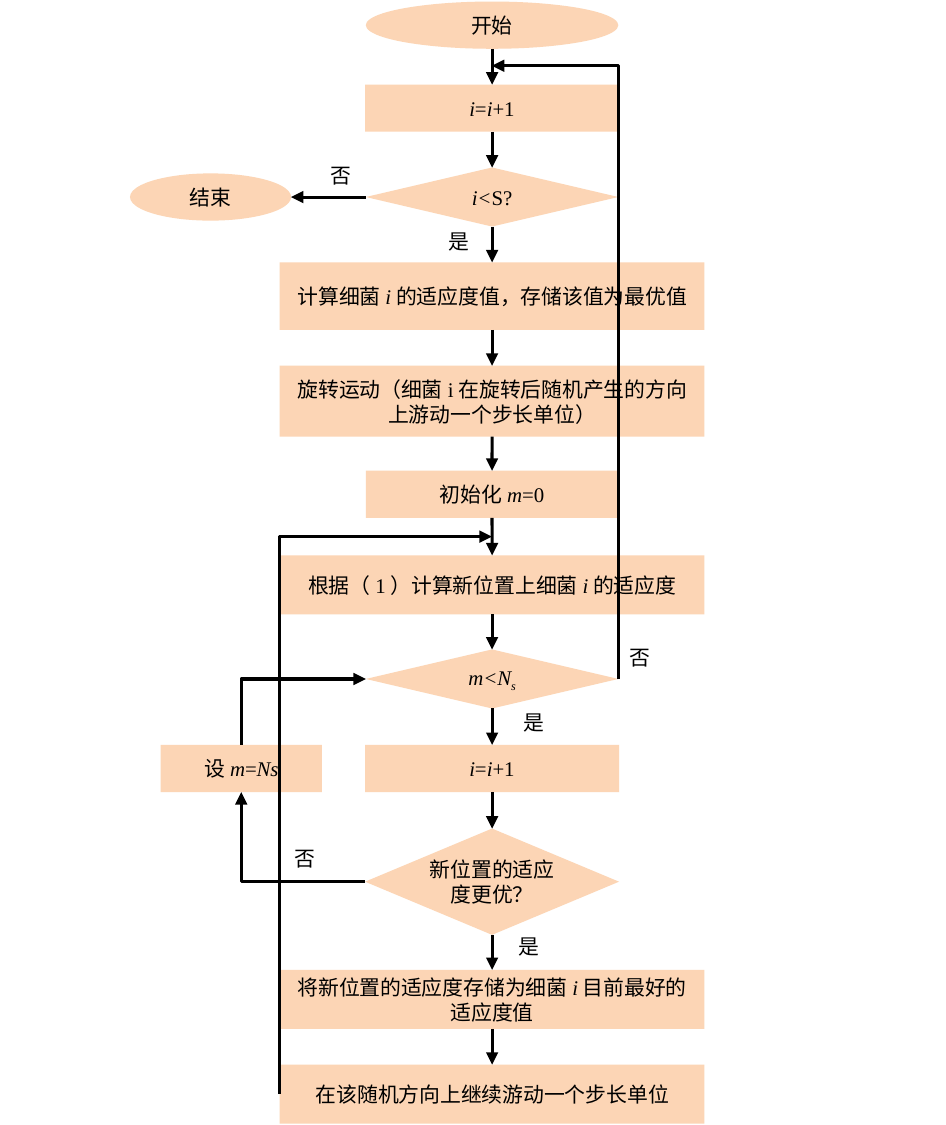

开始
i=i+1
否
i<S?
结束
是
计算细菌i的适应度值，存储该值为最优值
旋转运动（细菌i在旋转后随机产生的方向上游动一个步长单位）
初始化m=0
根据（1）计算新位置上细菌i的适应度
否
m<Ns
是
设m=Ns
i=i+1
新位置的适应度更优？
否
是
将新位置的适应度存储为细菌i目前最好的适应度值
在该随机方向上继续游动一个步长单位